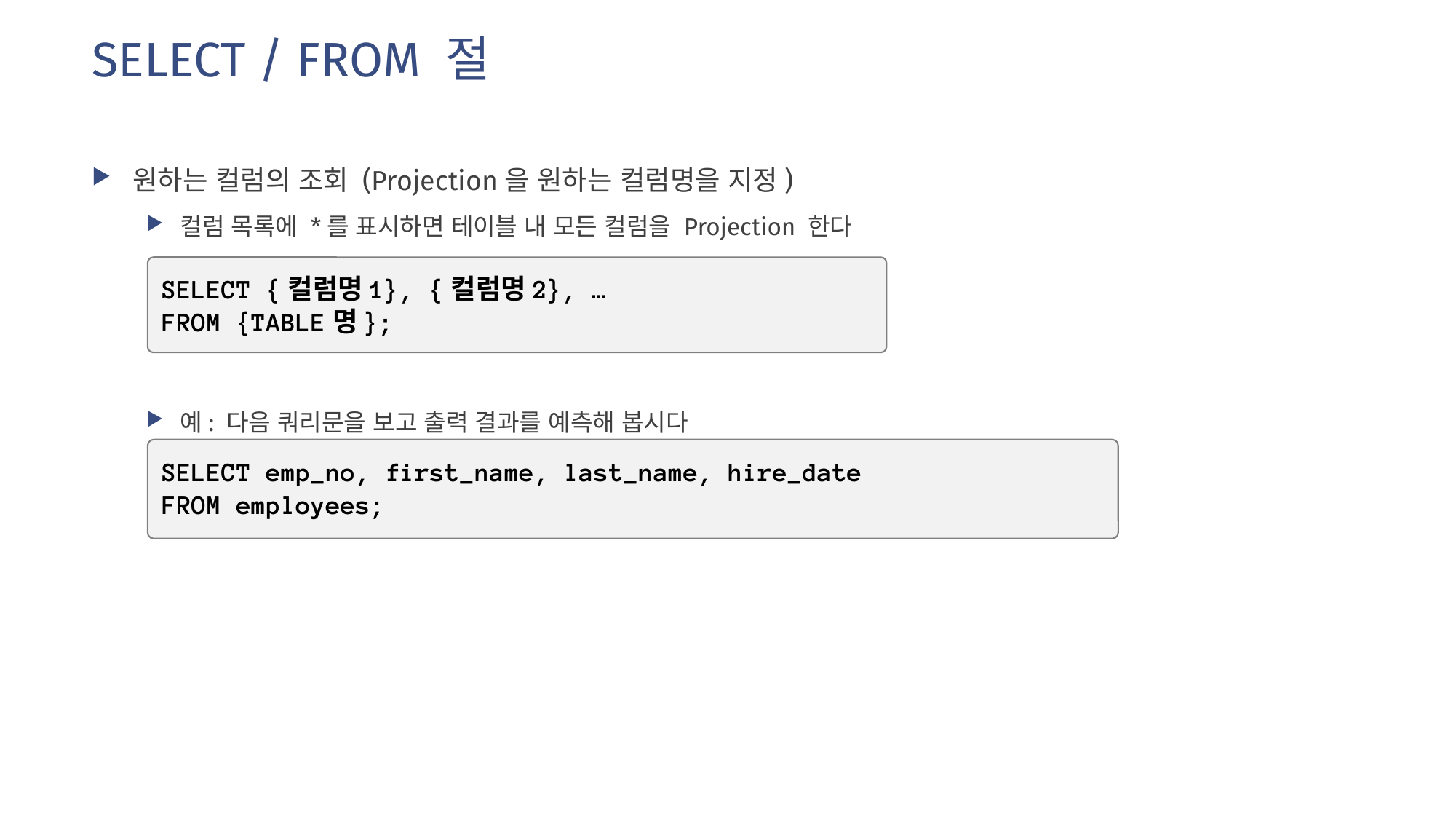

# SELECT / FROM 절
원하는 컬럼의 조회 (Projection을 원하는 컬럼명을 지정)
컬럼 목록에 *를 표시하면 테이블 내 모든 컬럼을 Projection 한다

예: 다음 쿼리문을 보고 출력 결과를 예측해 봅시다

SELECT {컬럼명1}, {컬럼명2}, …
FROM {TABLE명};
SELECT emp_no, first_name, last_name, hire_date
FROM employees;